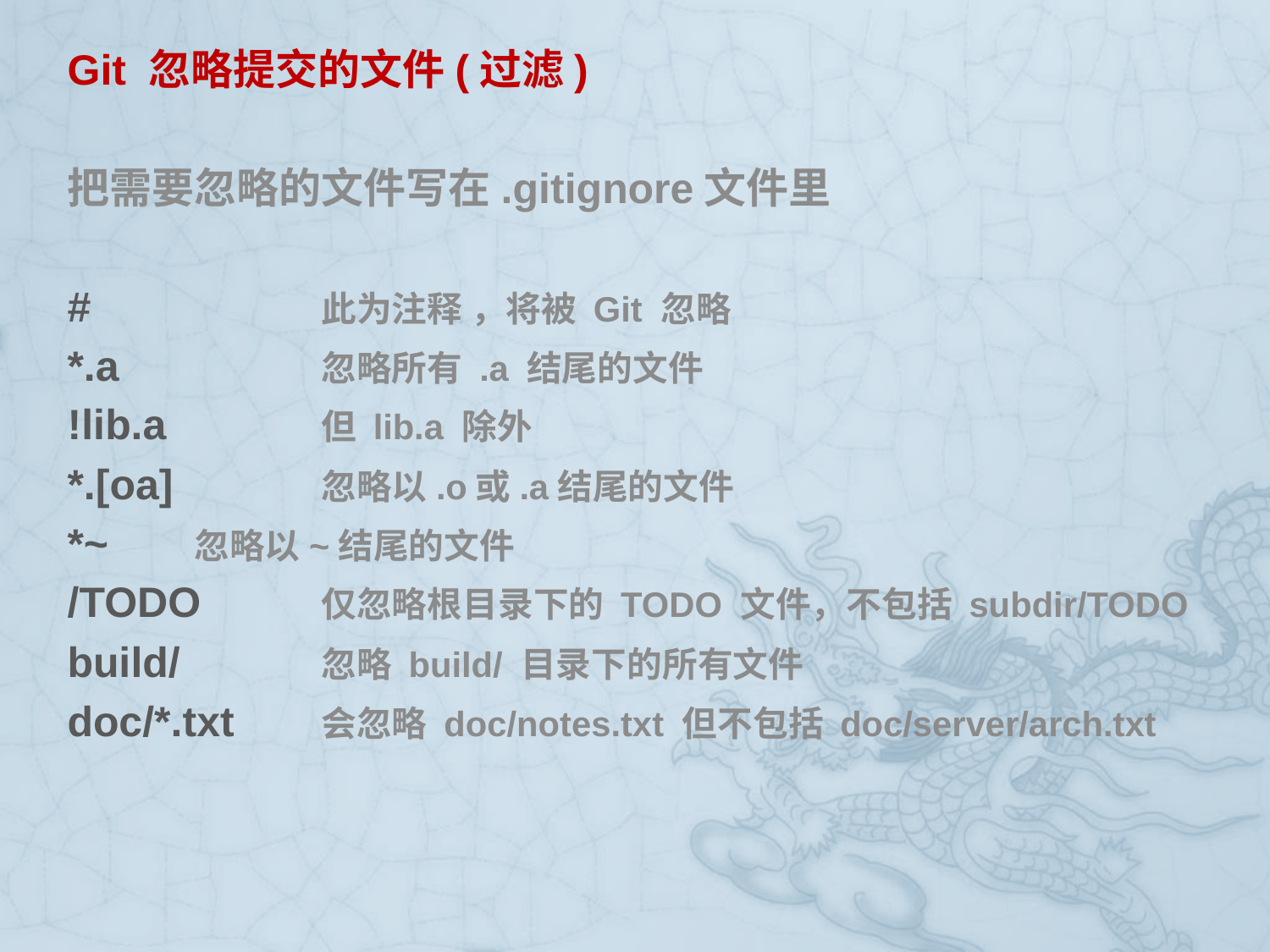

Git 忽略提交的文件(过滤)

把需要忽略的文件写在.gitignore文件里

#		此为注释 ，将被 Git 忽略
*.a        	忽略所有 .a 结尾的文件
!lib.a   	但 lib.a 除外
*.[oa]   	忽略以.o或.a结尾的文件
*~      	忽略以~结尾的文件
/TODO     	仅忽略根目录下的 TODO 文件，不包括 subdir/TODO
build/    	忽略 build/ 目录下的所有文件
doc/*.txt 	会忽略 doc/notes.txt 但不包括 doc/server/arch.txt